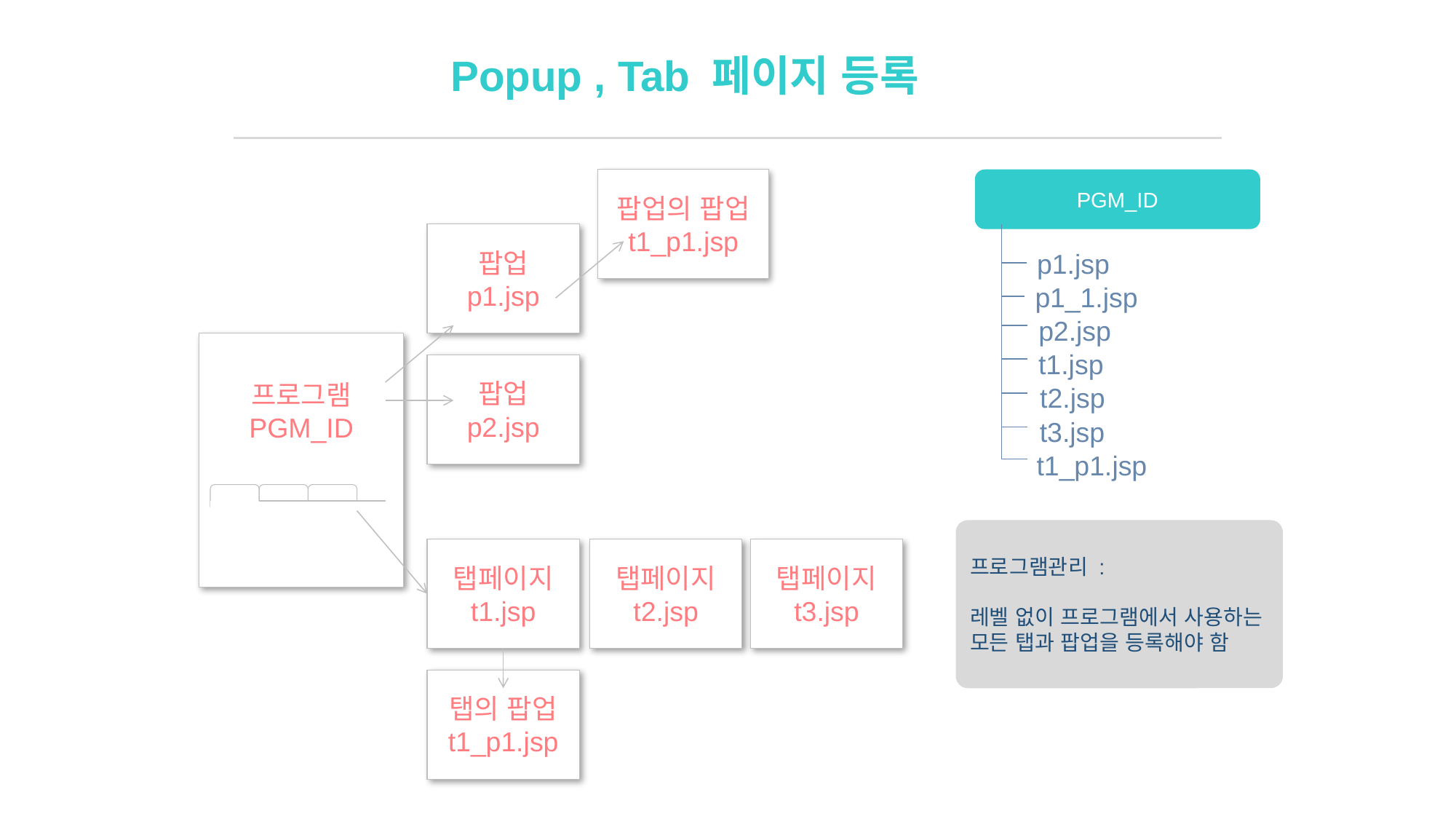

Popup , Tab 페이지 등록
팝업의 팝업
t1_p1.jsp
PGM_ID
팝업
p1.jsp
p1.jsp
p1_1.jsp
p2.jsp
프로그램
PGM_ID

t1.jsp
팝업
p2.jsp
t2.jsp
t3.jsp
t1_p1.jsp

프로그램관리 :
레벨 없이 프로그램에서 사용하는
모든 탭과 팝업을 등록해야 함
탭페이지
t1.jsp
탭페이지
t2.jsp
탭페이지
t3.jsp
탭의 팝업
t1_p1.jsp